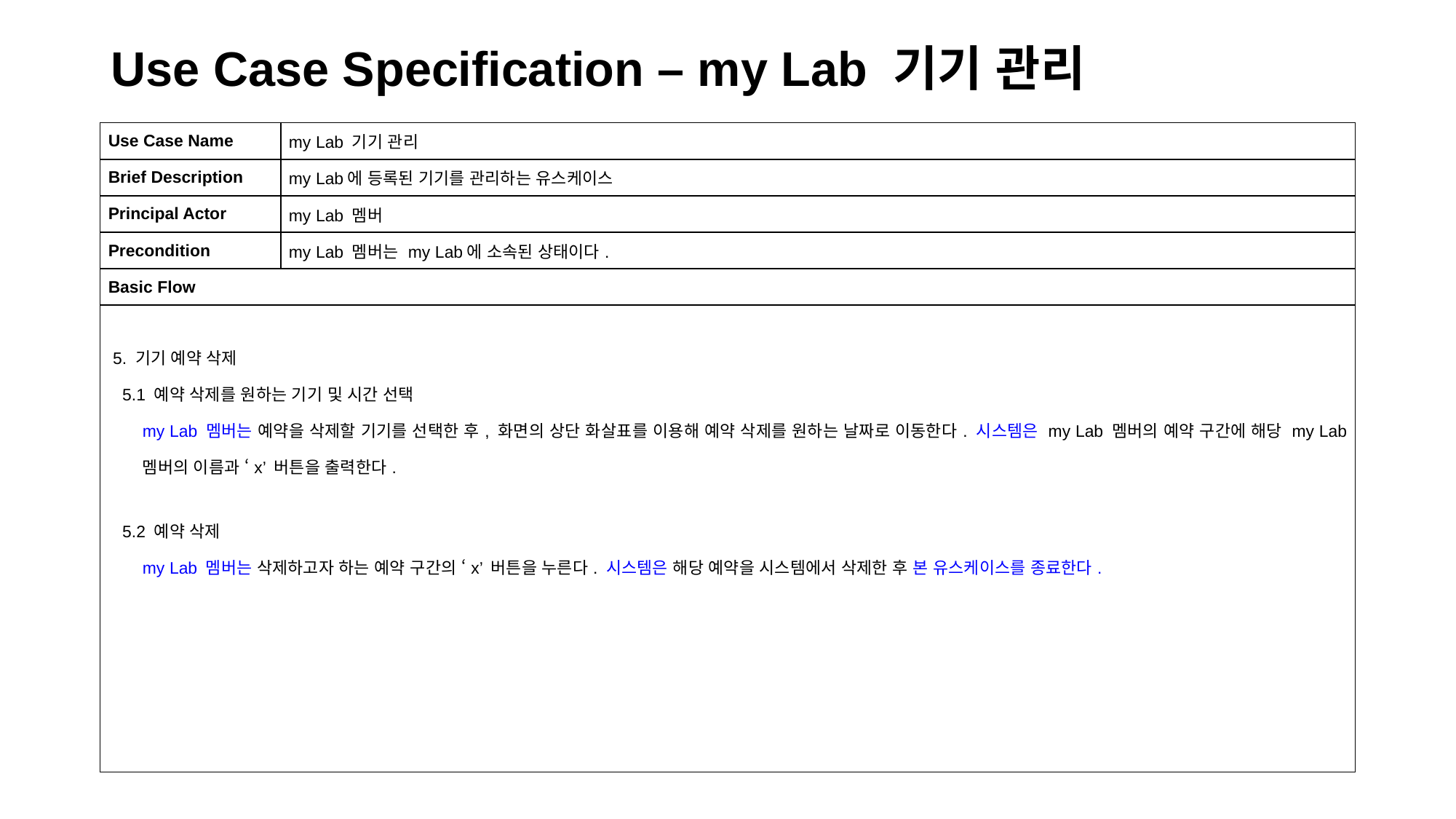

# Use Case Specification – my Lab 기기 관리
| Use Case Name | my Lab 기기 관리 |
| --- | --- |
| Brief Description | my Lab에 등록된 기기를 관리하는 유스케이스 |
| Principal Actor | my Lab 멤버 |
| Precondition | my Lab 멤버는 my Lab에 소속된 상태이다. |
| Basic Flow |  |
| 5. 기기 예약 삭제 5.1 예약 삭제를 원하는 기기 및 시간 선택 my Lab 멤버는 예약을 삭제할 기기를 선택한 후, 화면의 상단 화살표를 이용해 예약 삭제를 원하는 날짜로 이동한다. 시스템은 my Lab 멤버의 예약 구간에 해당 my Lab 멤버의 이름과 ‘x’ 버튼을 출력한다. 5.2 예약 삭제 my Lab 멤버는 삭제하고자 하는 예약 구간의 ‘x’ 버튼을 누른다. 시스템은 해당 예약을 시스템에서 삭제한 후 본 유스케이스를 종료한다. |  |